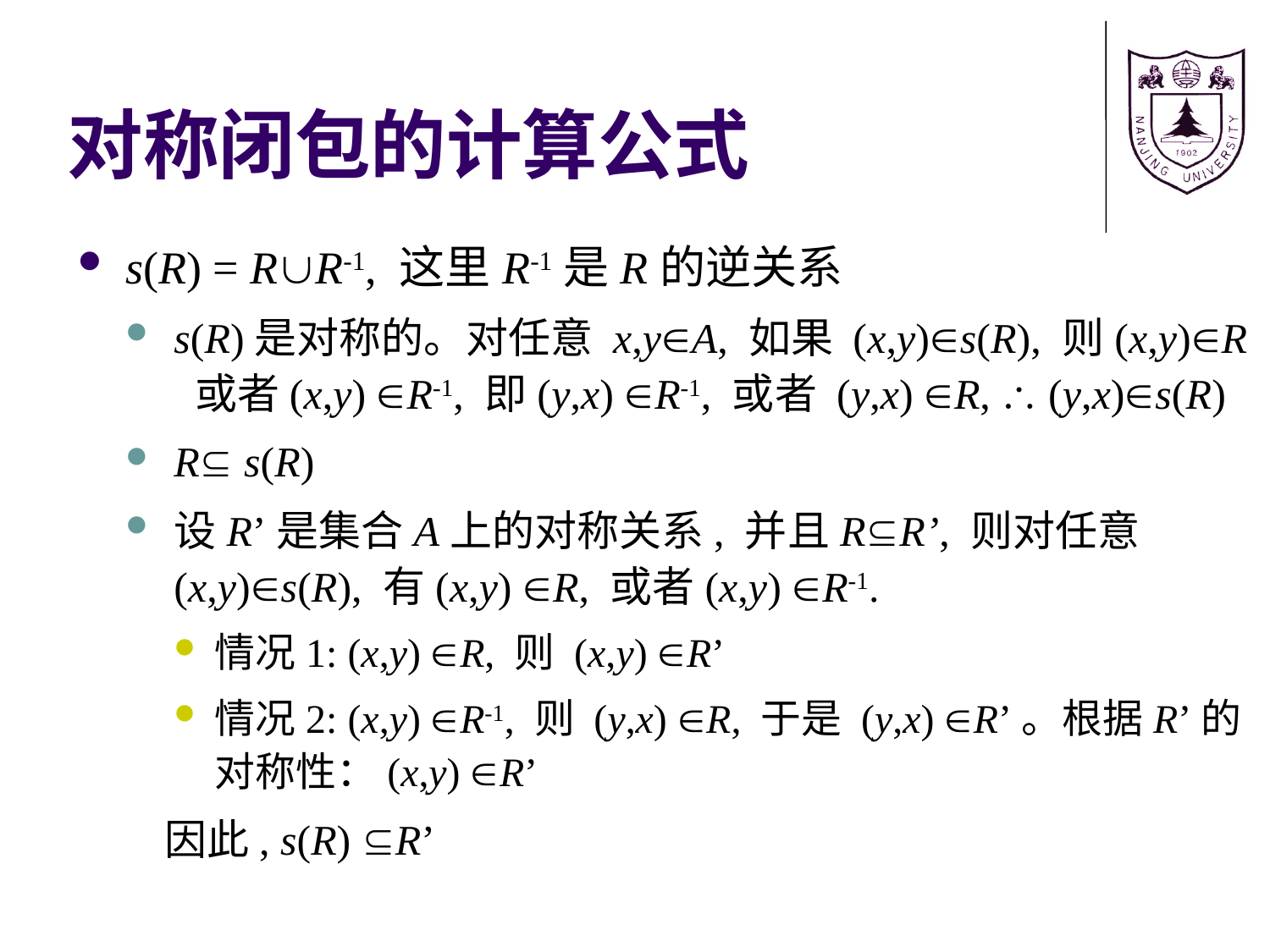

# 对称闭包的计算公式
s(R) = R∪R-1, 这里R-1是R的逆关系
s(R)是对称的。对任意 x,y∈A, 如果 (x,y)∈s(R), 则(x,y)∈R  或者(x,y) ∈R-1, 即(y,x) ∈R-1, 或者 (y,x) ∈R, ∴ (y,x)∈s(R)
R⊆ s(R)
设R’是集合A上的对称关系, 并且R⊆R’, 则对任意(x,y)∈s(R), 有(x,y) ∈R, 或者(x,y) ∈R-1.
情况1: (x,y) ∈R, 则 (x,y) ∈R’
情况2: (x,y) ∈R-1, 则 (y,x) ∈R, 于是 (y,x) ∈R’。根据R’的对称性：(x,y) ∈R’
   因此, s(R) ⊆R’